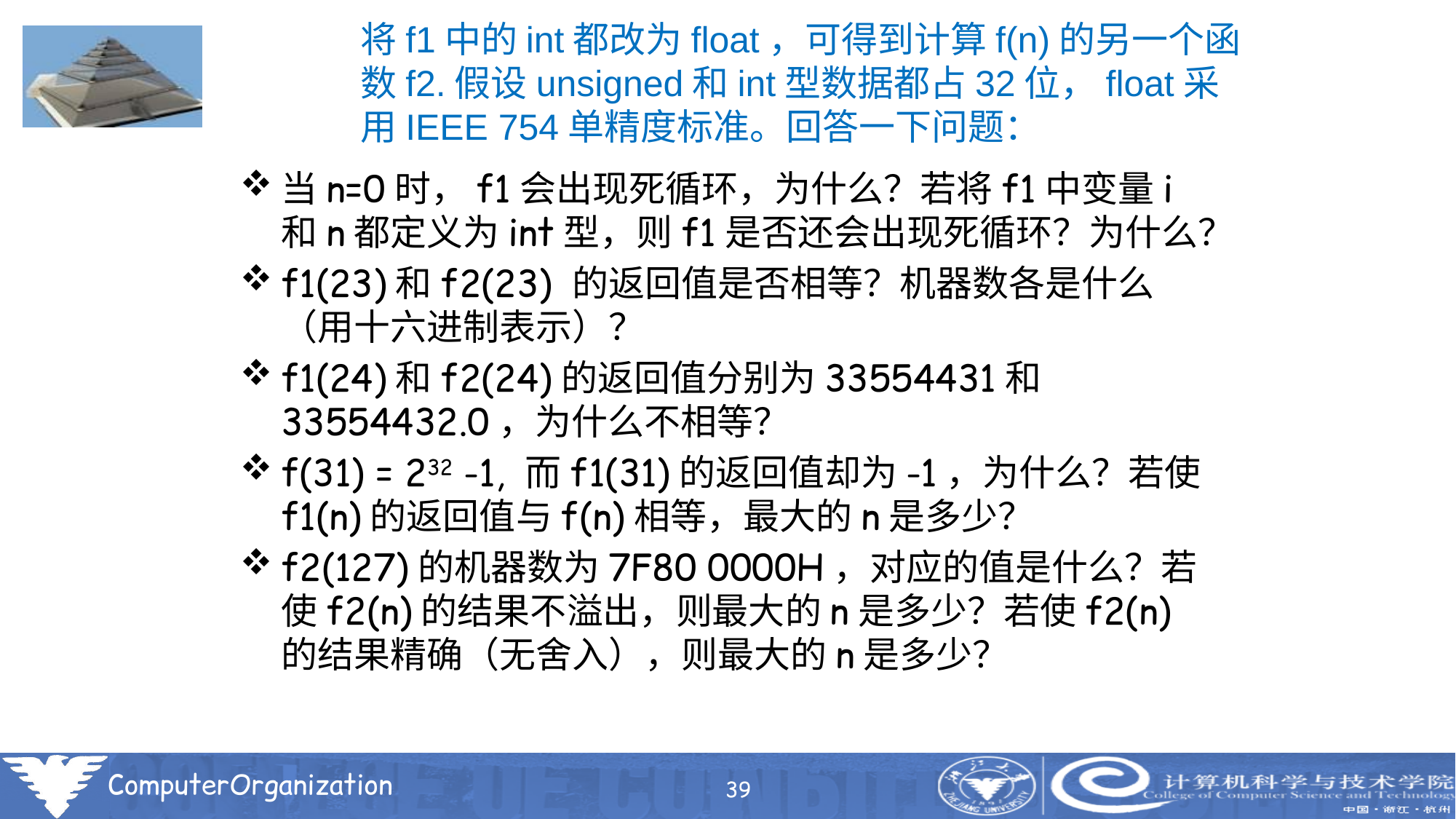

# 将f1中的int都改为float，可得到计算f(n)的另一个函数f2.假设unsigned和int型数据都占32位，float采用IEEE 754单精度标准。回答一下问题：
当n=0时，f1会出现死循环，为什么？若将f1中变量i和n都定义为int型，则f1是否还会出现死循环？为什么？
f1(23)和f2(23) 的返回值是否相等？机器数各是什么（用十六进制表示）？
f1(24)和f2(24)的返回值分别为33554431和33554432.0，为什么不相等？
f(31) = 232 -1, 而f1(31)的返回值却为-1，为什么？若使f1(n)的返回值与f(n)相等，最大的n是多少？
f2(127)的机器数为7F80 0000H，对应的值是什么？若使f2(n)的结果不溢出，则最大的n是多少？若使f2(n)的结果精确（无舍入），则最大的n是多少？